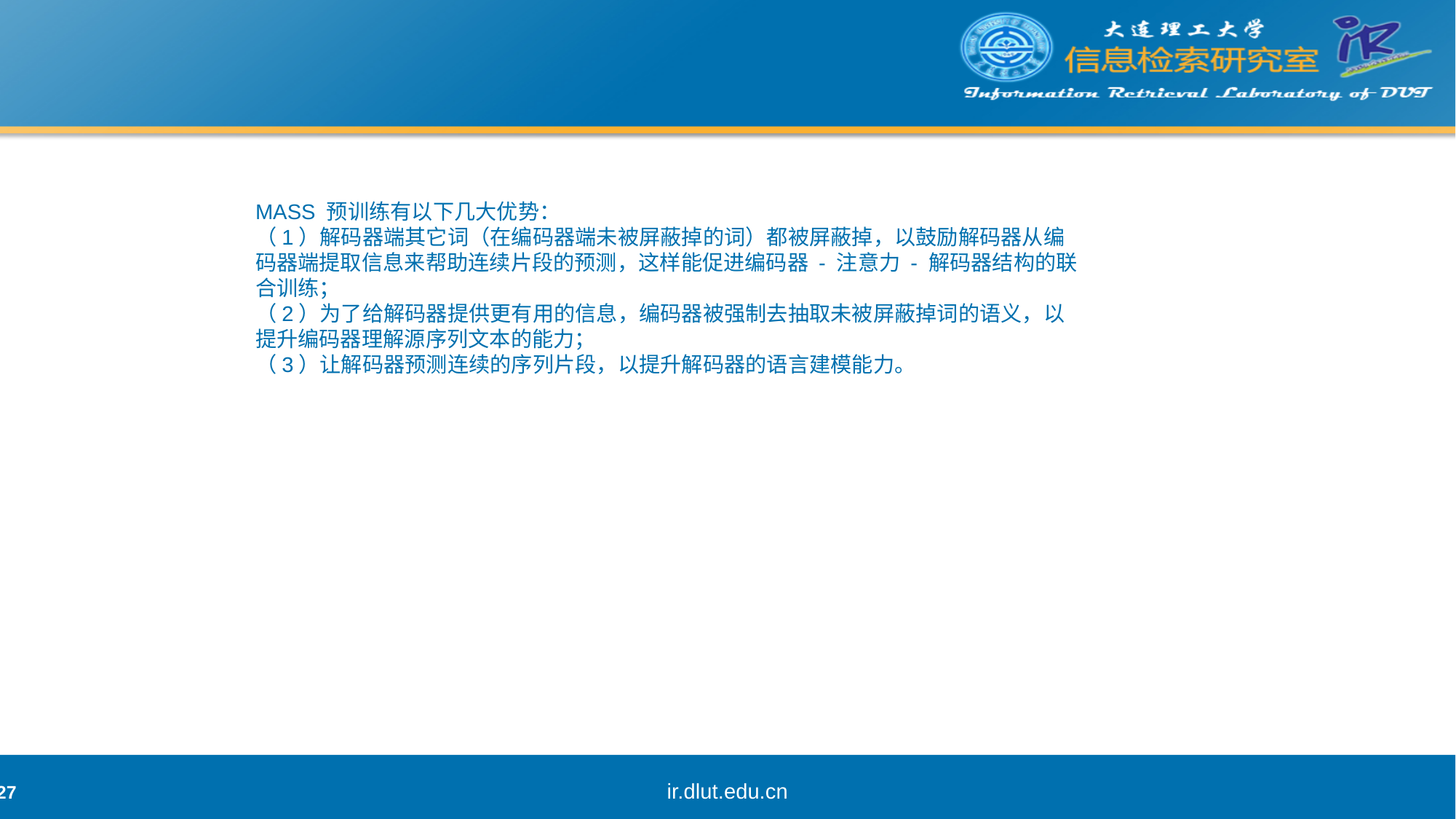

#
MASS 预训练有以下几大优势：
（1）解码器端其它词（在编码器端未被屏蔽掉的词）都被屏蔽掉，以鼓励解码器从编码器端提取信息来帮助连续片段的预测，这样能促进编码器 - 注意力 - 解码器结构的联合训练；
（2）为了给解码器提供更有用的信息，编码器被强制去抽取未被屏蔽掉词的语义，以提升编码器理解源序列文本的能力；
（3）让解码器预测连续的序列片段，以提升解码器的语言建模能力。